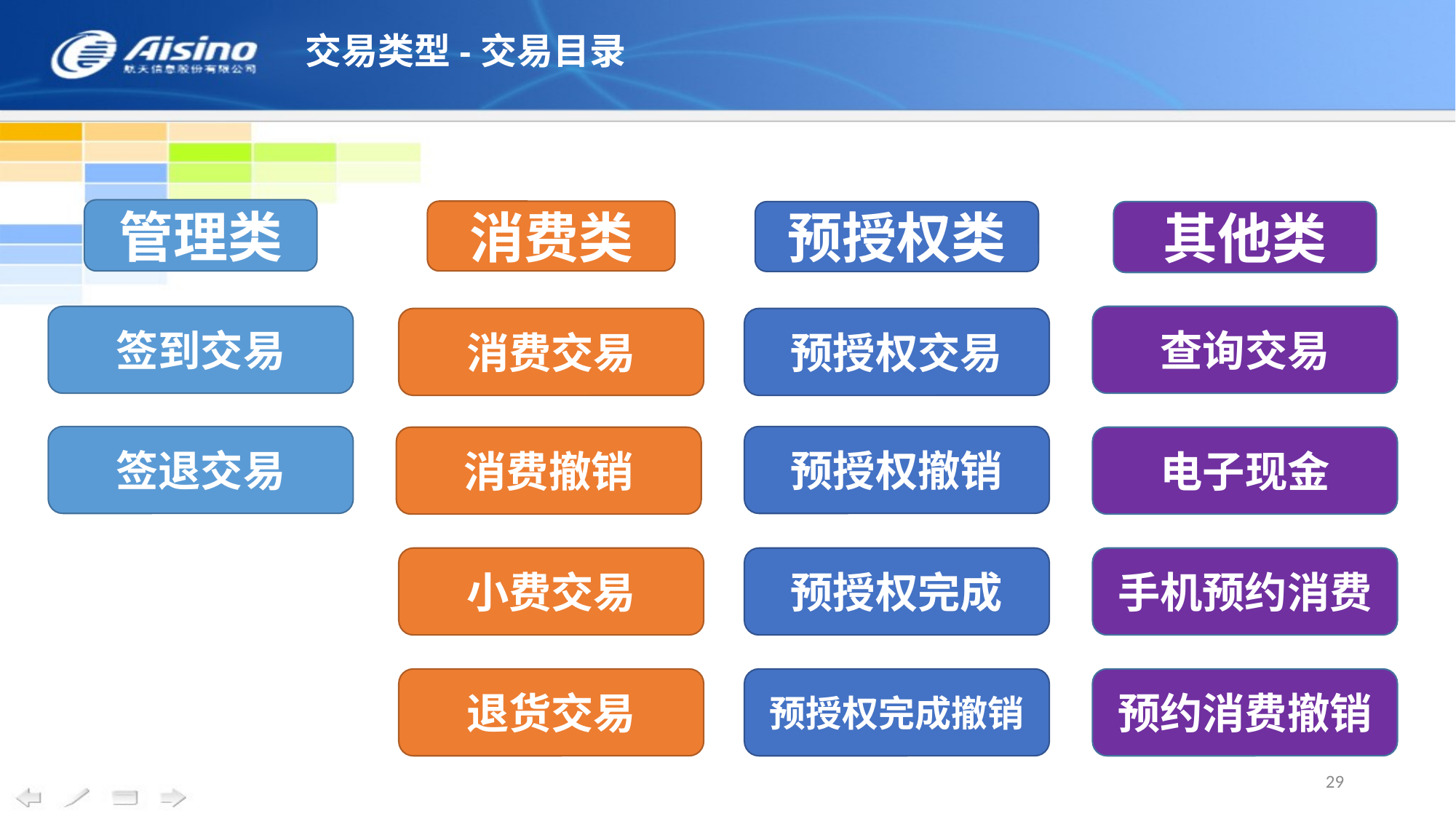

交易类型-交易目录
管理类
消费类
预授权类
其他类
签到交易
查询交易
消费交易
预授权交易
签退交易
预授权撤销
消费撤销
电子现金
小费交易
预授权完成
手机预约消费
退货交易
预授权完成撤销
预约消费撤销
29